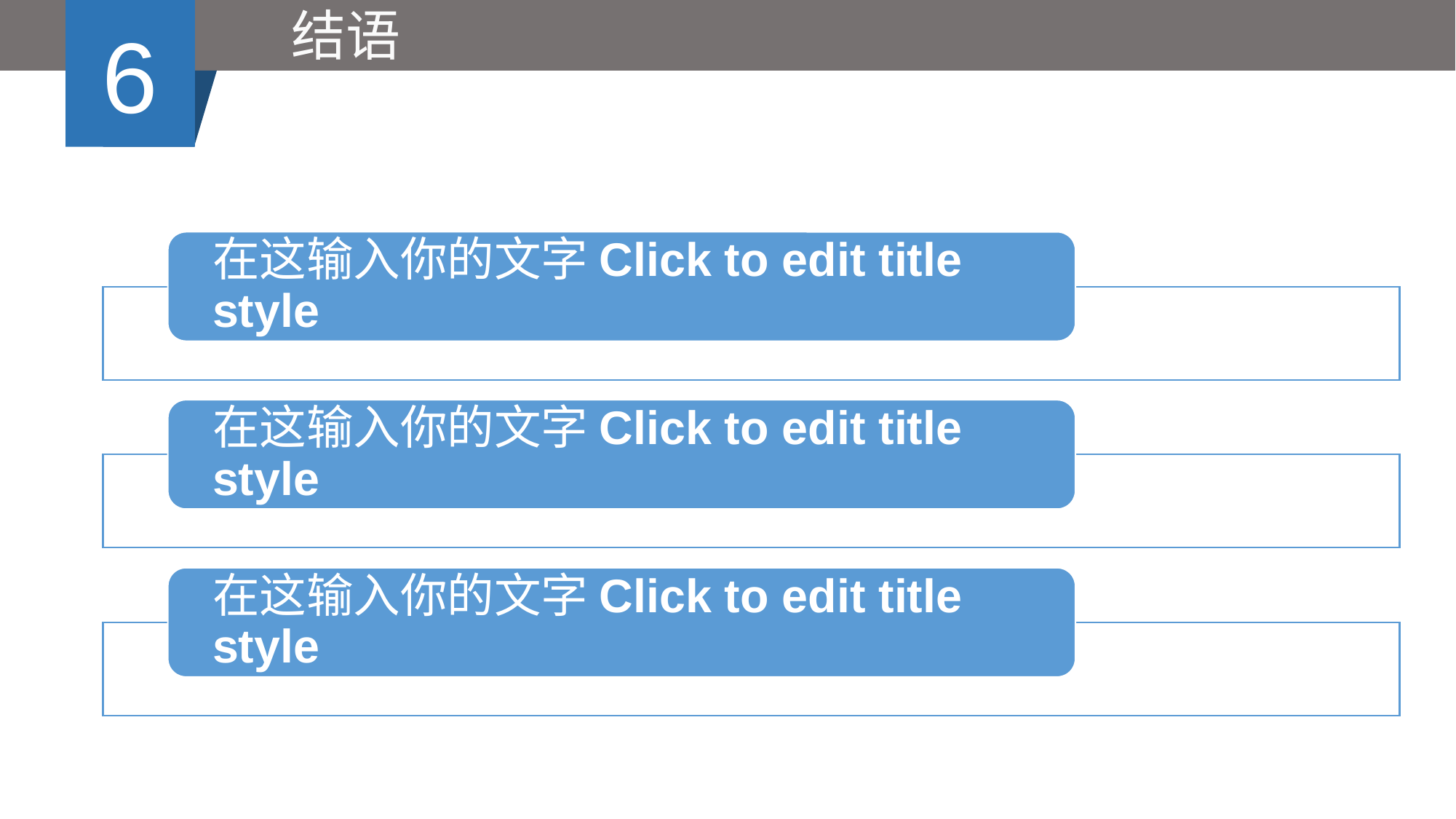

在这输入你的文字Click to edit title style
在这输入你的文字Click to edit title style
在这输入你的文字Click to edit title style
结语
6